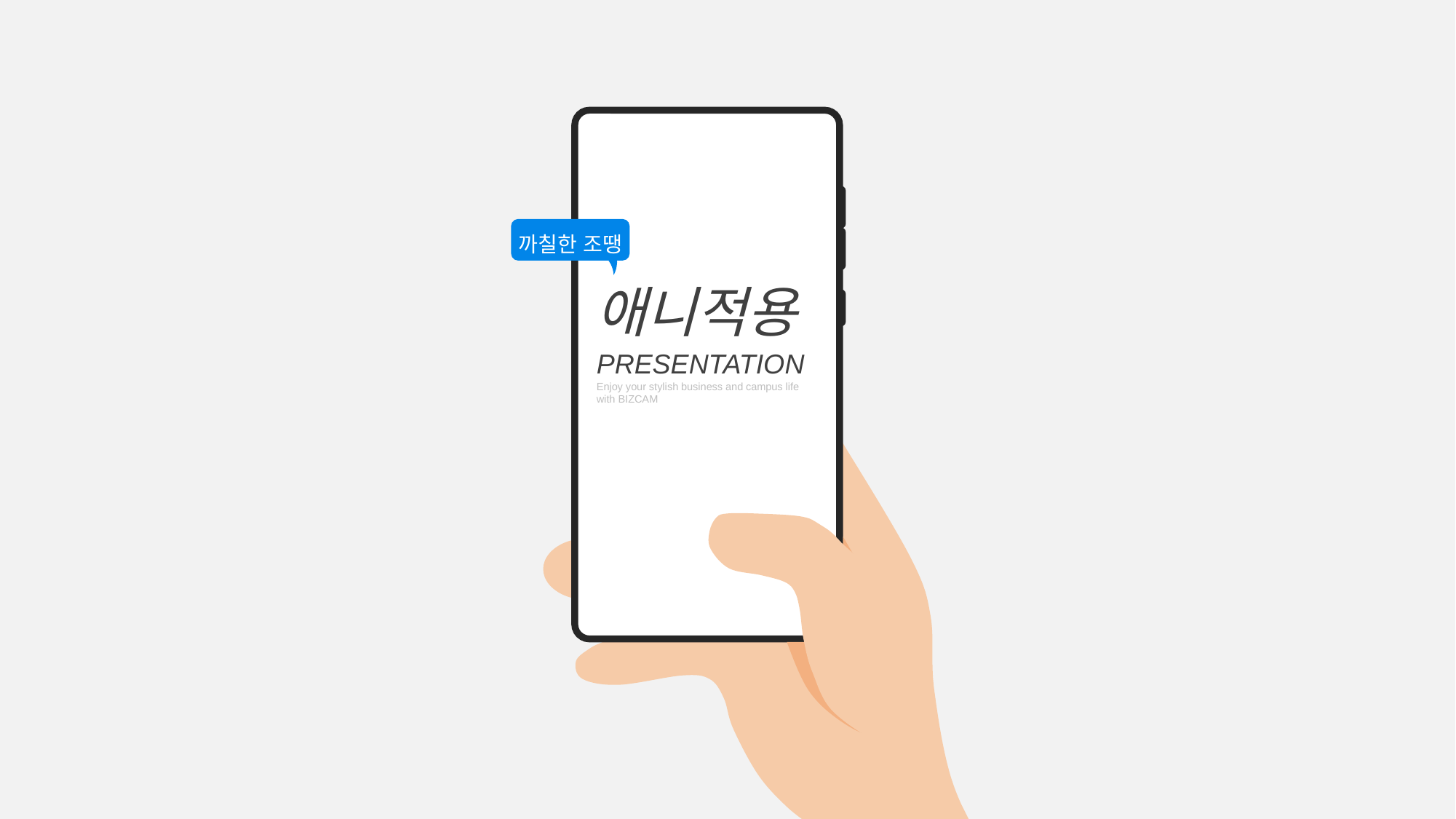

까칠한 조땡

애니적용 PRESENTATION
Enjoy your stylish business and campus life with BIZCAM